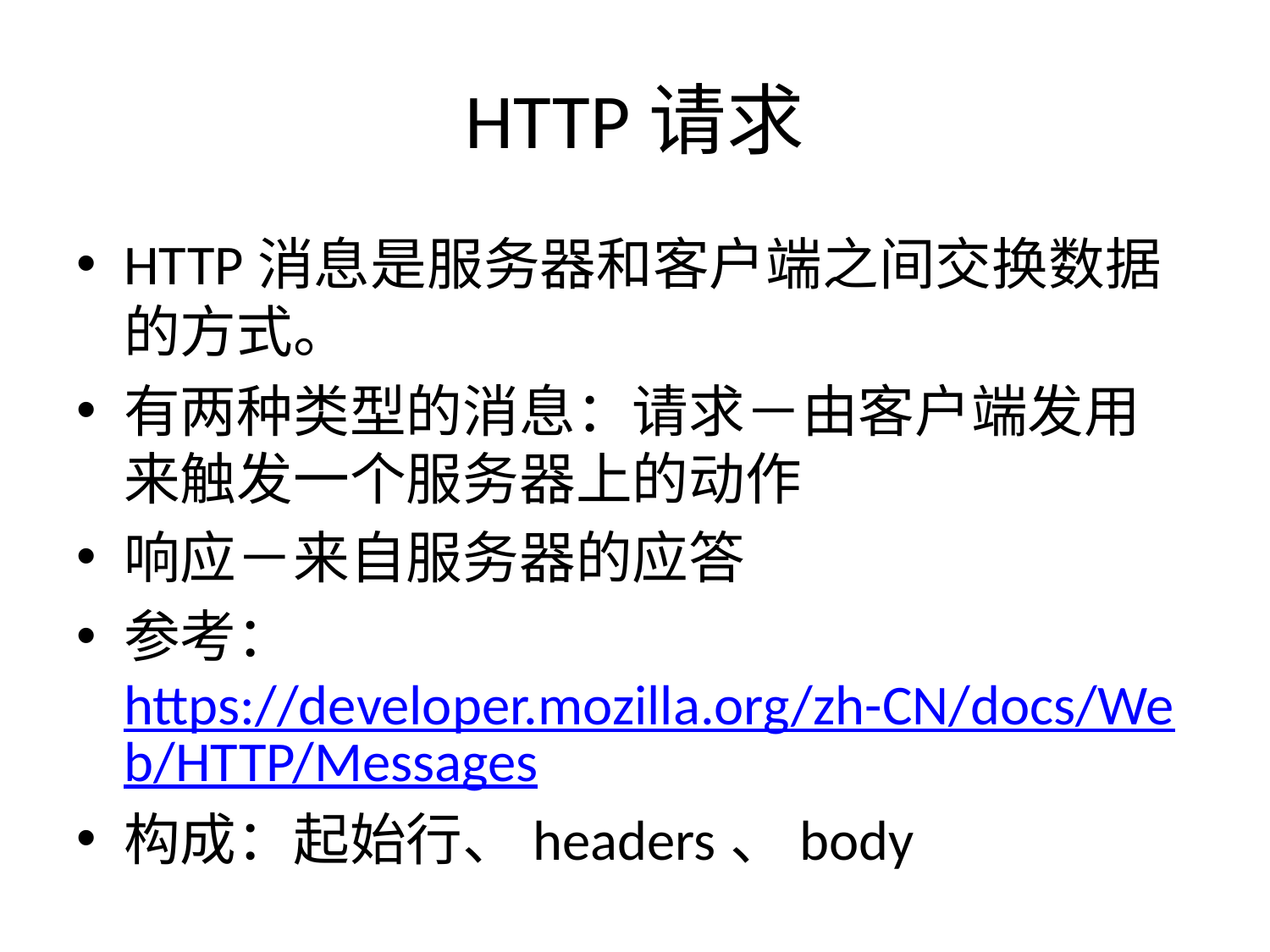

# HTTP请求
HTTP消息是服务器和客户端之间交换数据的方式。
有两种类型的消息：请求－由客户端发用来触发一个服务器上的动作
响应－来自服务器的应答
参考：https://developer.mozilla.org/zh-CN/docs/Web/HTTP/Messages
构成：起始行、headers、body